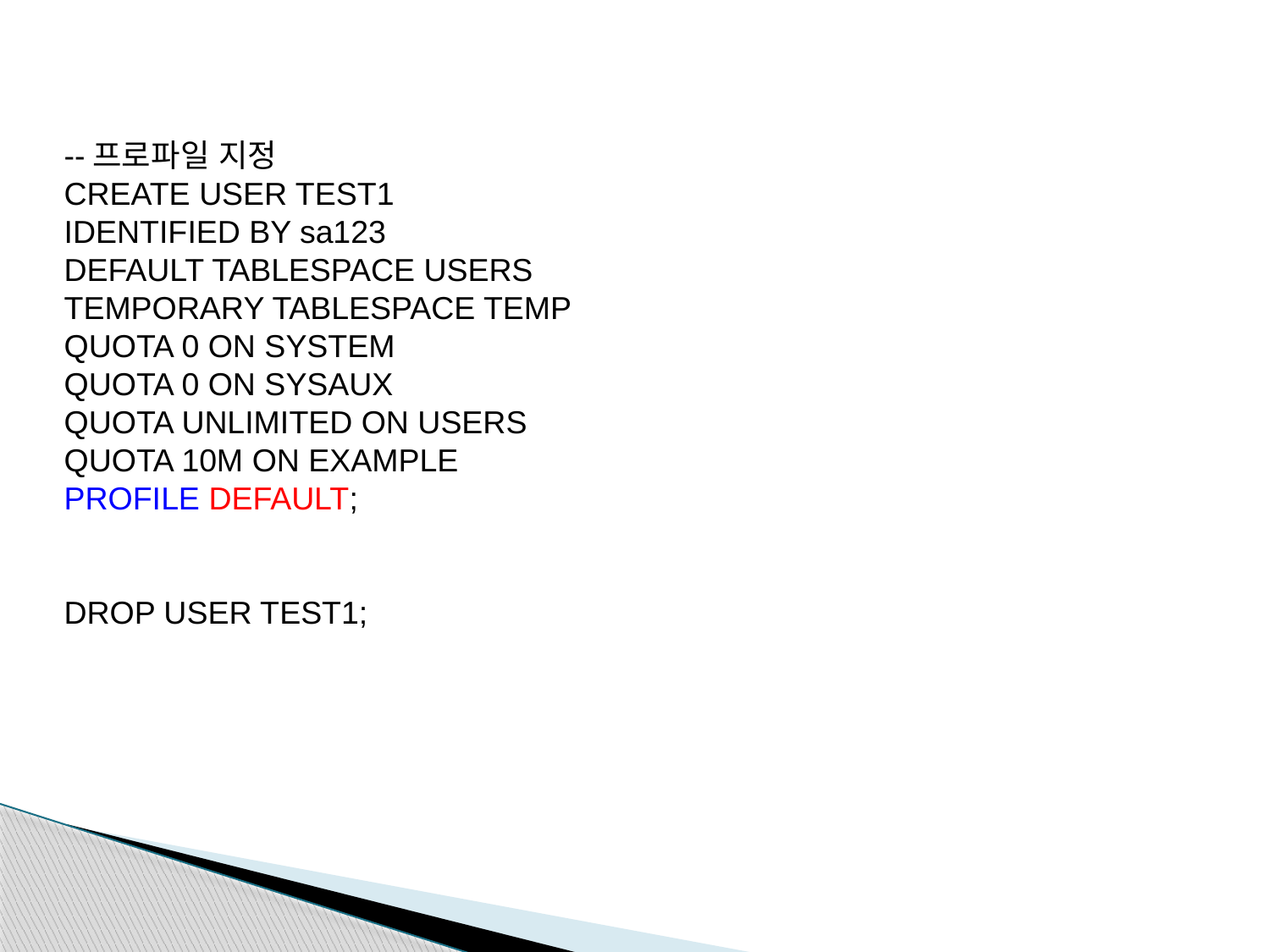

--프로파일 지정
CREATE USER TEST1
IDENTIFIED BY sa123
DEFAULT TABLESPACE USERS
TEMPORARY TABLESPACE TEMP
QUOTA 0 ON SYSTEM
QUOTA 0 ON SYSAUX
QUOTA UNLIMITED ON USERS
QUOTA 10M ON EXAMPLE
PROFILE DEFAULT;

DROP USER TEST1;